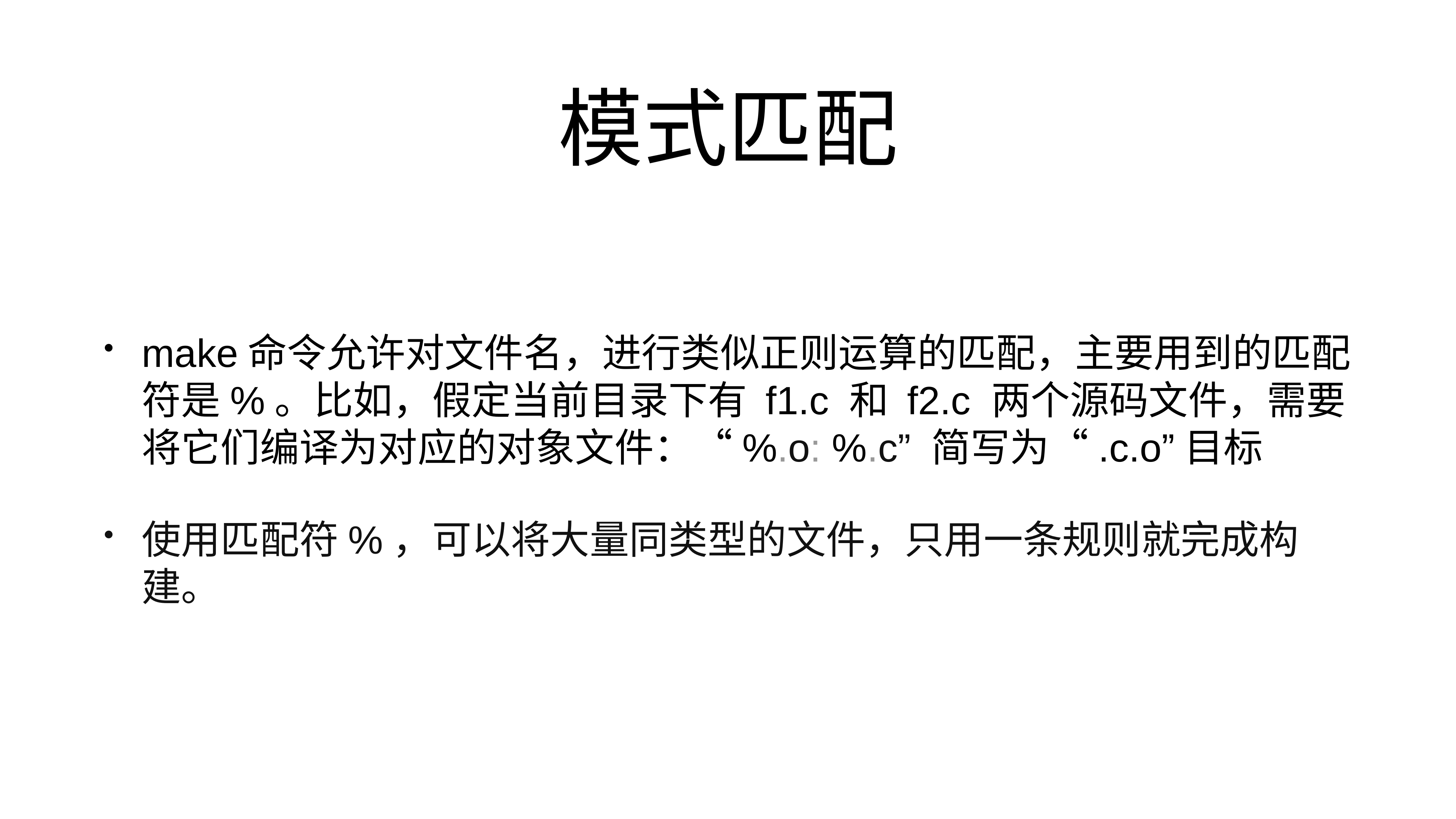

# 模式匹配
make命令允许对文件名，进行类似正则运算的匹配，主要用到的匹配符是%。比如，假定当前目录下有 f1.c 和 f2.c 两个源码文件，需要将它们编译为对应的对象文件：“%.o: %.c” 简写为“.c.o”目标
使用匹配符%，可以将大量同类型的文件，只用一条规则就完成构建。